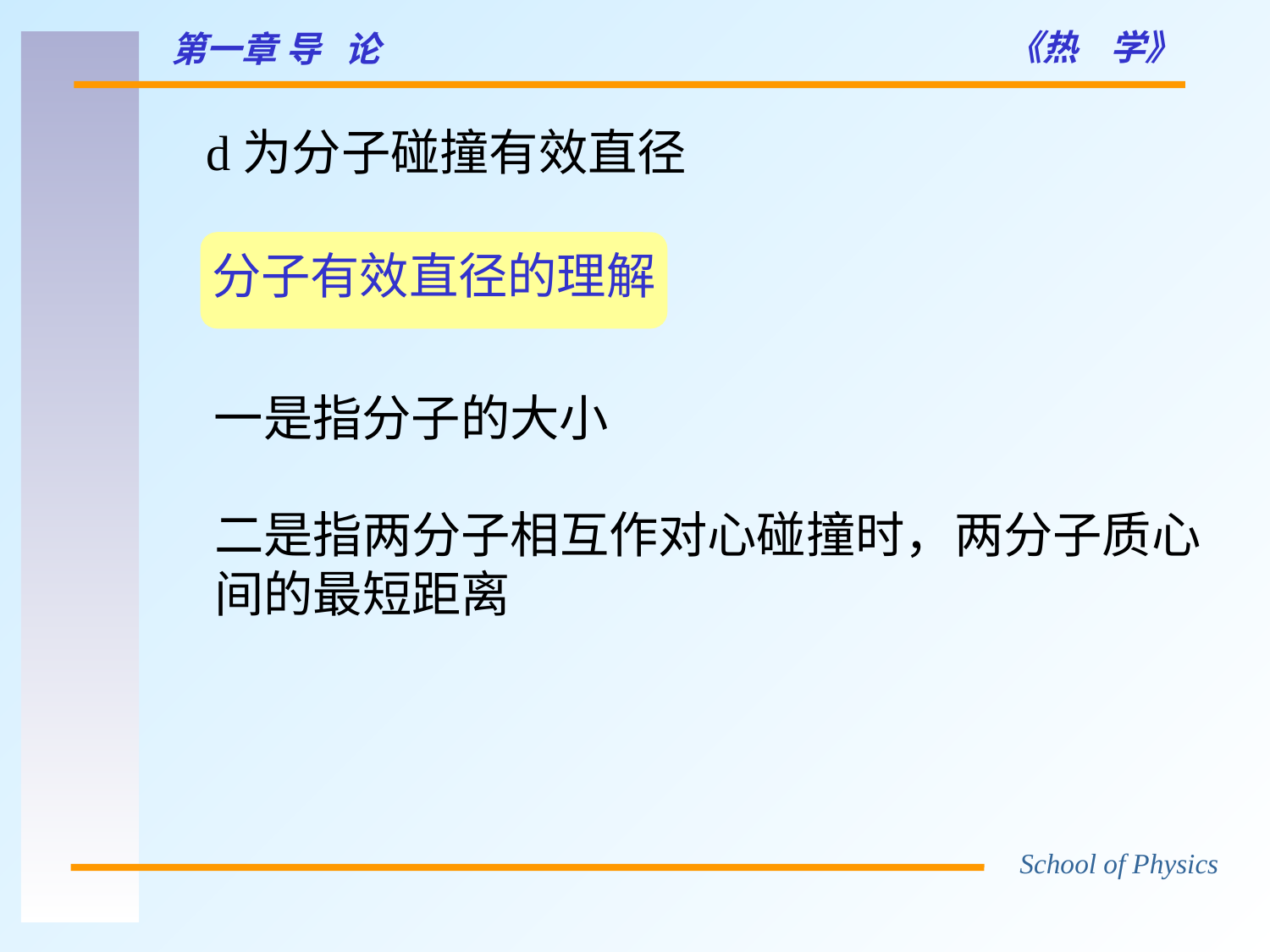

d为分子碰撞有效直径

分子有效直径的理解
一是指分子的大小
二是指两分子相互作对心碰撞时，两分子质心
间的最短距离